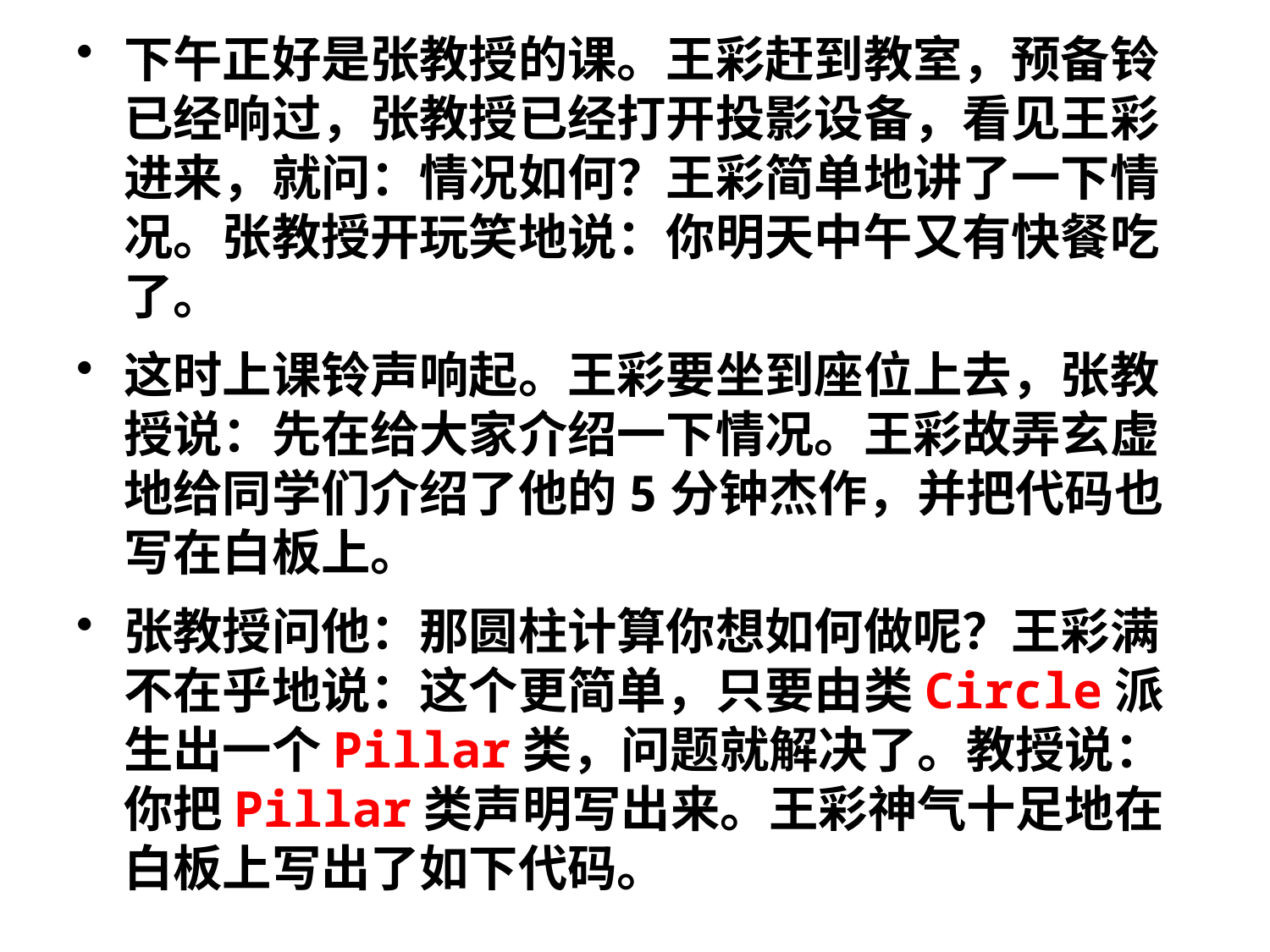

下午正好是张教授的课。王彩赶到教室，预备铃已经响过，张教授已经打开投影设备，看见王彩进来，就问：情况如何？王彩简单地讲了一下情况。张教授开玩笑地说：你明天中午又有快餐吃了。
这时上课铃声响起。王彩要坐到座位上去，张教授说：先在给大家介绍一下情况。王彩故弄玄虚地给同学们介绍了他的5分钟杰作，并把代码也写在白板上。
张教授问他：那圆柱计算你想如何做呢？王彩满不在乎地说：这个更简单，只要由类Circle派生出一个Pillar类，问题就解决了。教授说：你把Pillar类声明写出来。王彩神气十足地在白板上写出了如下代码。